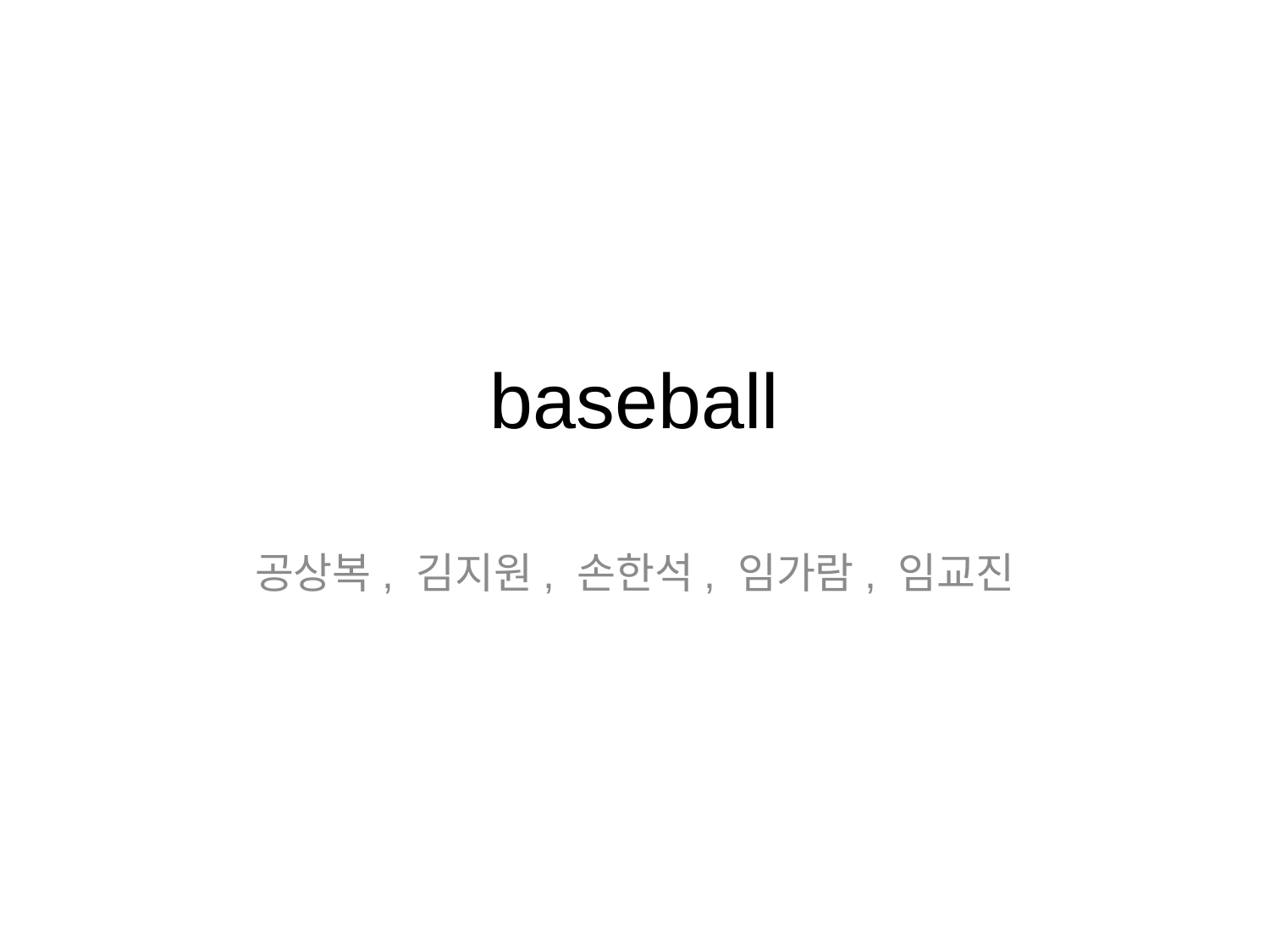

# baseball
공상복, 김지원, 손한석, 임가람, 임교진